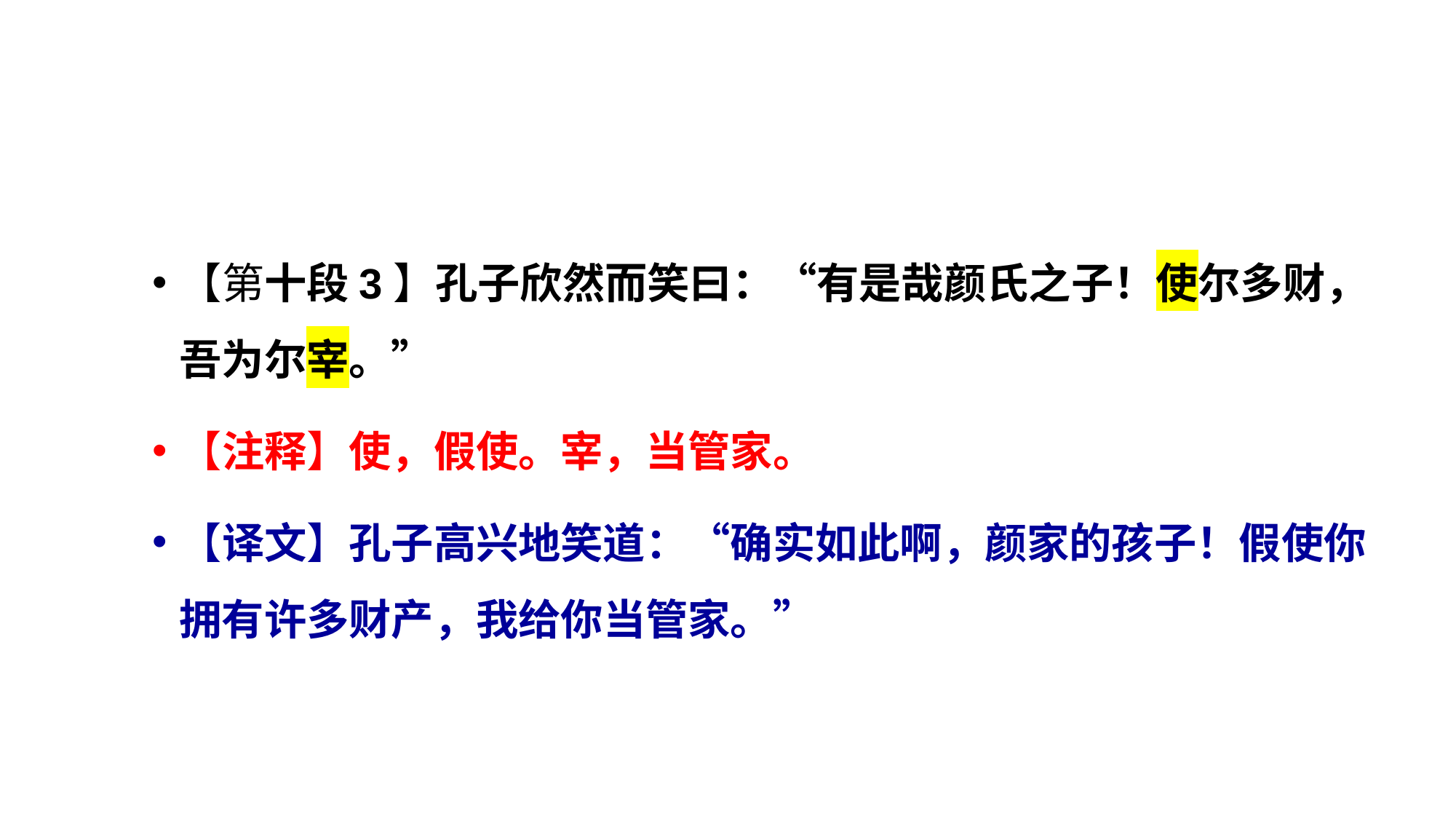

【第十段3】孔子欣然而笑曰：“有是哉颜氏之子！使尔多财，吾为尔宰。”
【注释】使，假使。宰，当管家。
【译文】孔子高兴地笑道：“确实如此啊，颜家的孩子！假使你拥有许多财产，我给你当管家。”